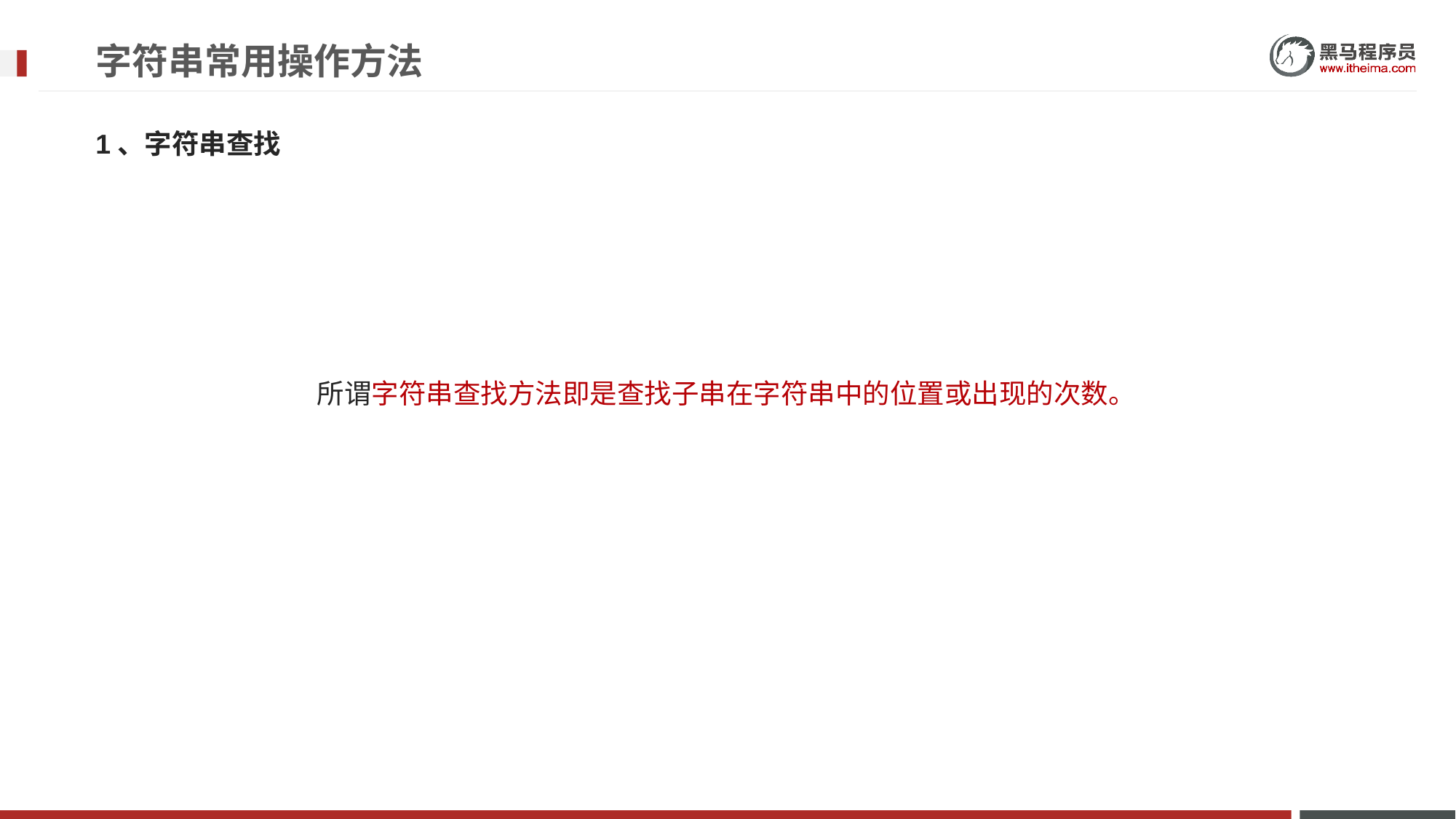

# 字符串常用操作方法
1、字符串查找
所谓字符串查找方法即是查找子串在字符串中的位置或出现的次数。